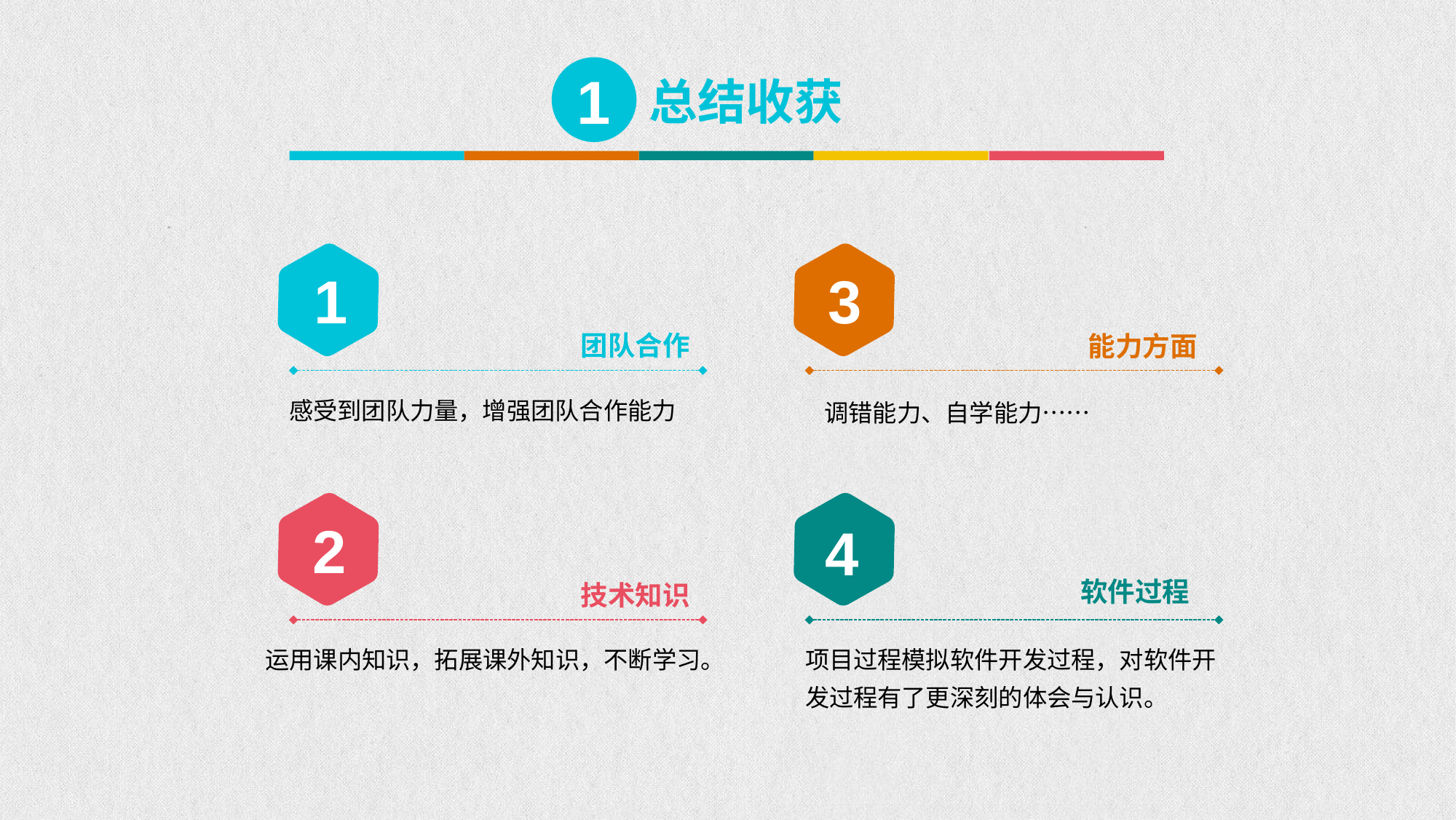

1
总结收获

1
3
团队合作
能力方面
感受到团队力量，增强团队合作能力
调错能力、自学能力……

2
4
软件过程
技术知识
运用课内知识，拓展课外知识，不断学习。
项目过程模拟软件开发过程，对软件开发过程有了更深刻的体会与认识。